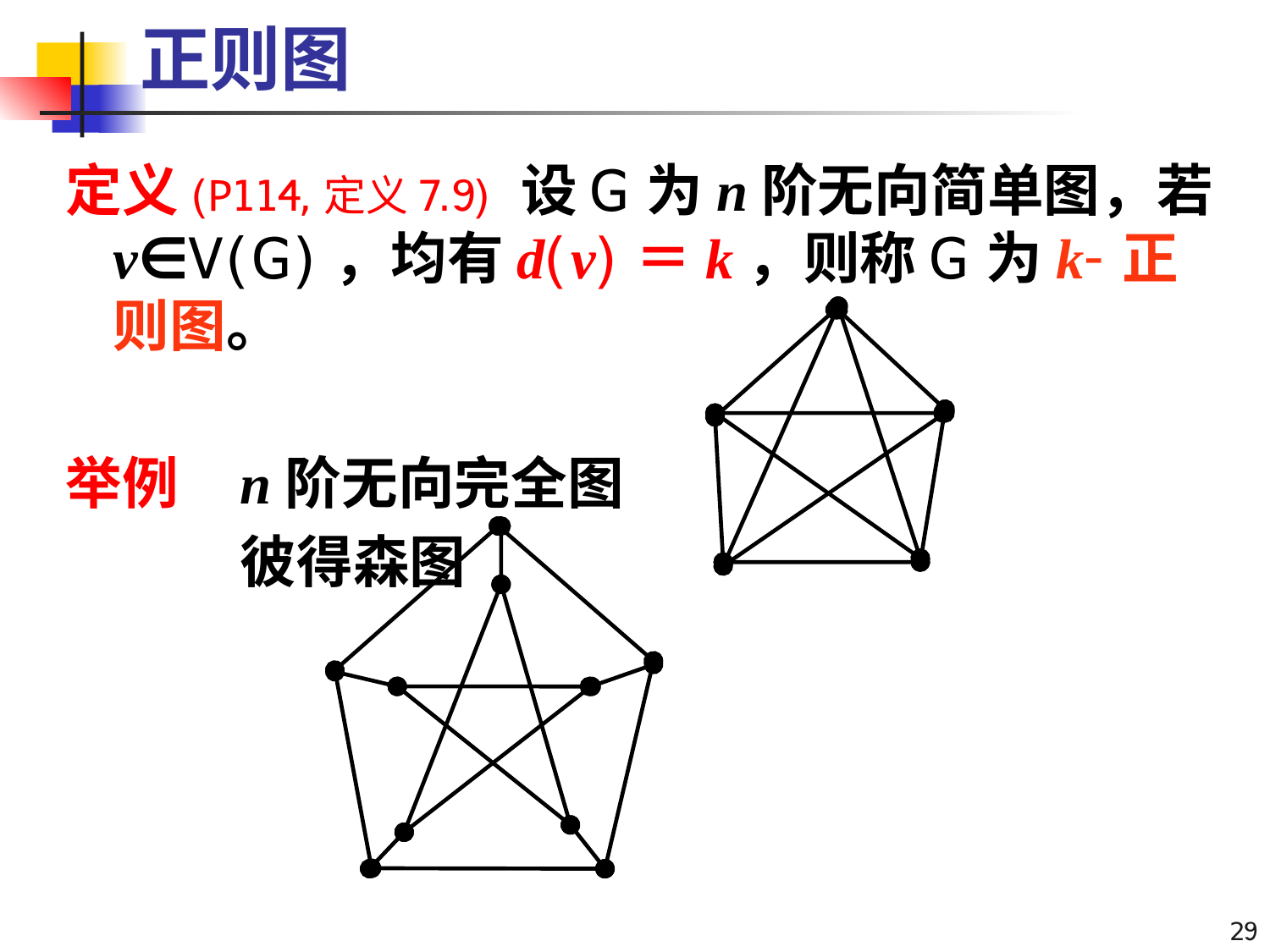

# 正则图
定义(P114,定义7.9) 设G为n阶无向简单图，若v∈V(G)，均有d(v)＝k，则称G为k-正则图。

举例	n阶无向完全图
		彼得森图

29